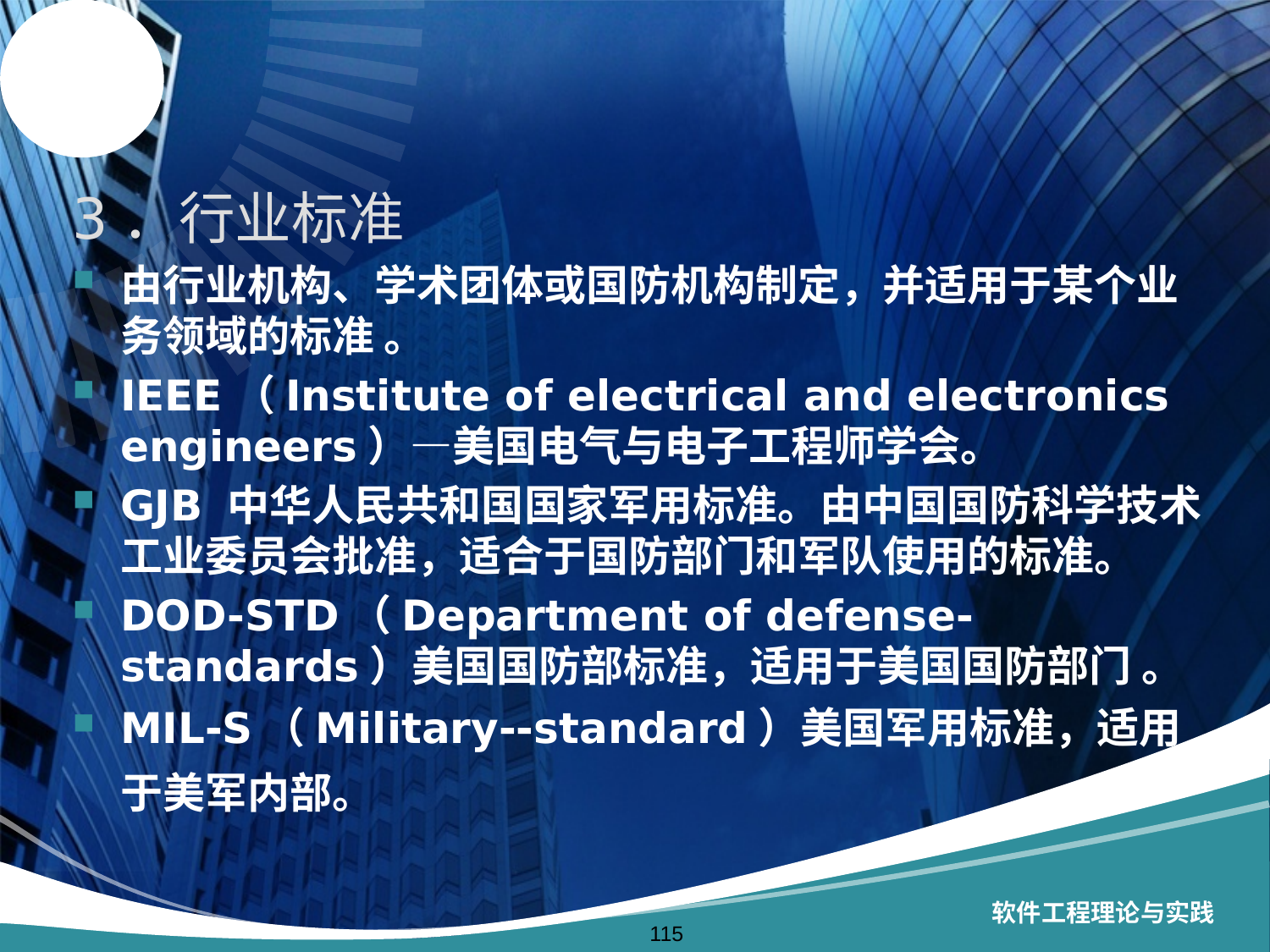

3．行业标准
由行业机构、学术团体或国防机构制定，并适用于某个业务领域的标准 。
IEEE（Institute of electrical and electronics engineers）—美国电气与电子工程师学会。
GJB 中华人民共和国国家军用标准。由中国国防科学技术工业委员会批准，适合于国防部门和军队使用的标准。
DOD-STD（Department of defense-standards）美国国防部标准，适用于美国国防部门 。
MIL-S（Military--standard）美国军用标准，适用于美军内部。
软件工程理论与实践
115